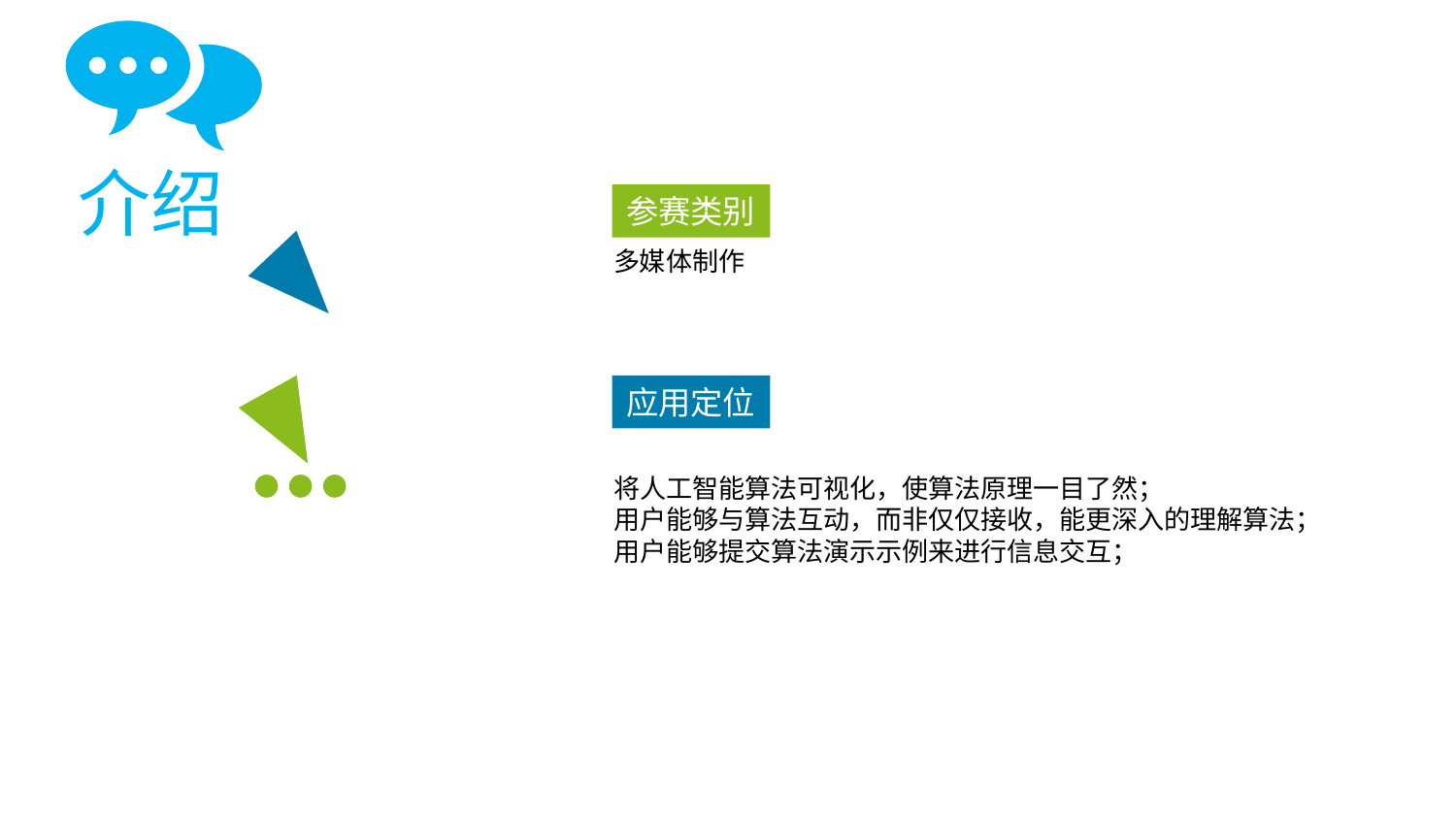

介绍
参赛类别
多媒体制作

应用定位

将人工智能算法可视化，使算法原理一目了然；
用户能够与算法互动，而非仅仅接收，能更深入的理解算法；
用户能够提交算法演示示例来进行信息交互；